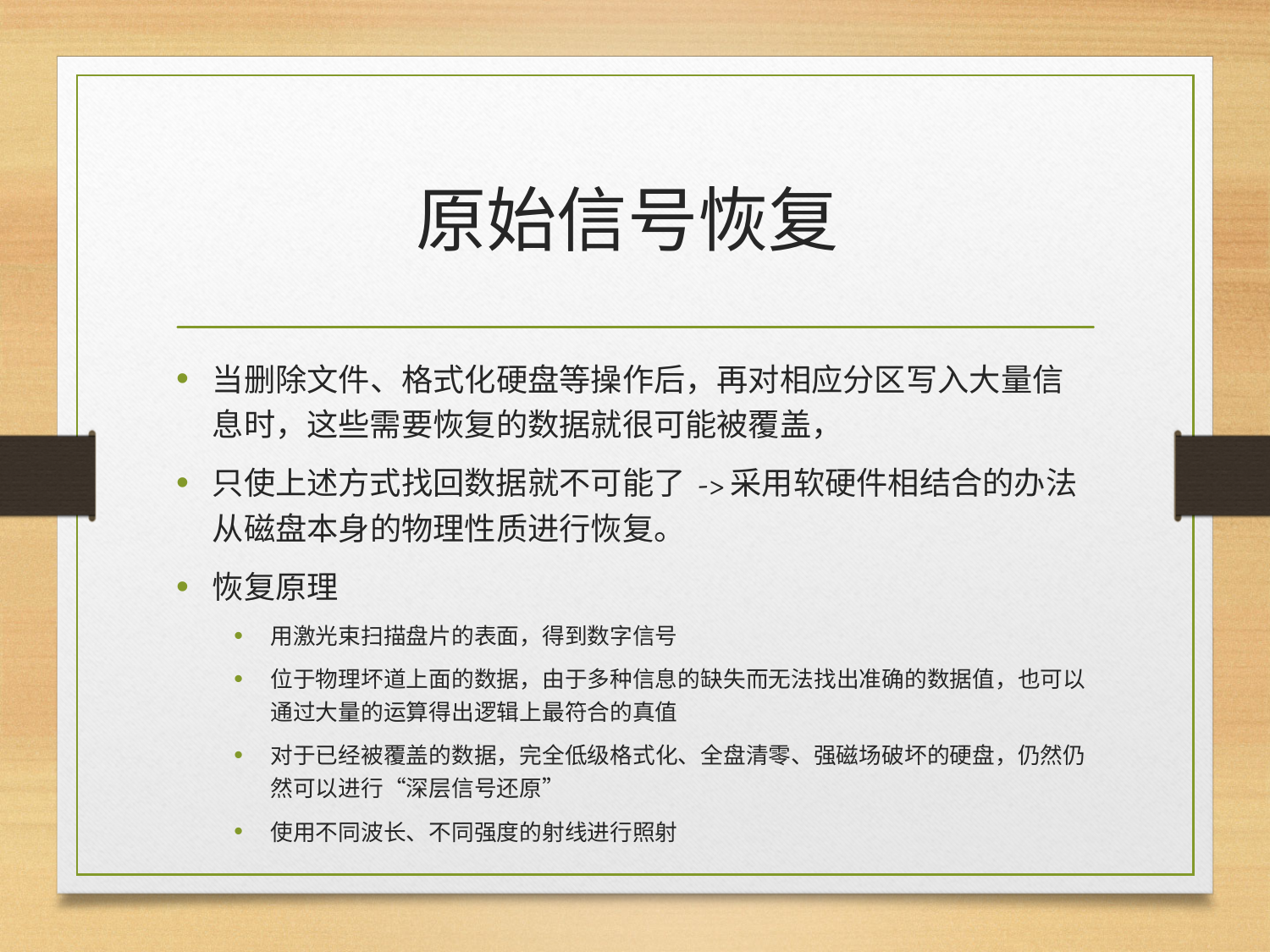

# 原始信号恢复
当删除文件、格式化硬盘等操作后，再对相应分区写入大量信息时，这些需要恢复的数据就很可能被覆盖，
只使上述方式找回数据就不可能了 ->采用软硬件相结合的办法从磁盘本身的物理性质进行恢复。
恢复原理
用激光束扫描盘片的表面，得到数字信号
位于物理坏道上面的数据，由于多种信息的缺失而无法找出准确的数据值，也可以通过大量的运算得出逻辑上最符合的真值
对于已经被覆盖的数据，完全低级格式化、全盘清零、强磁场破坏的硬盘，仍然仍然可以进行“深层信号还原”
使用不同波长、不同强度的射线进行照射